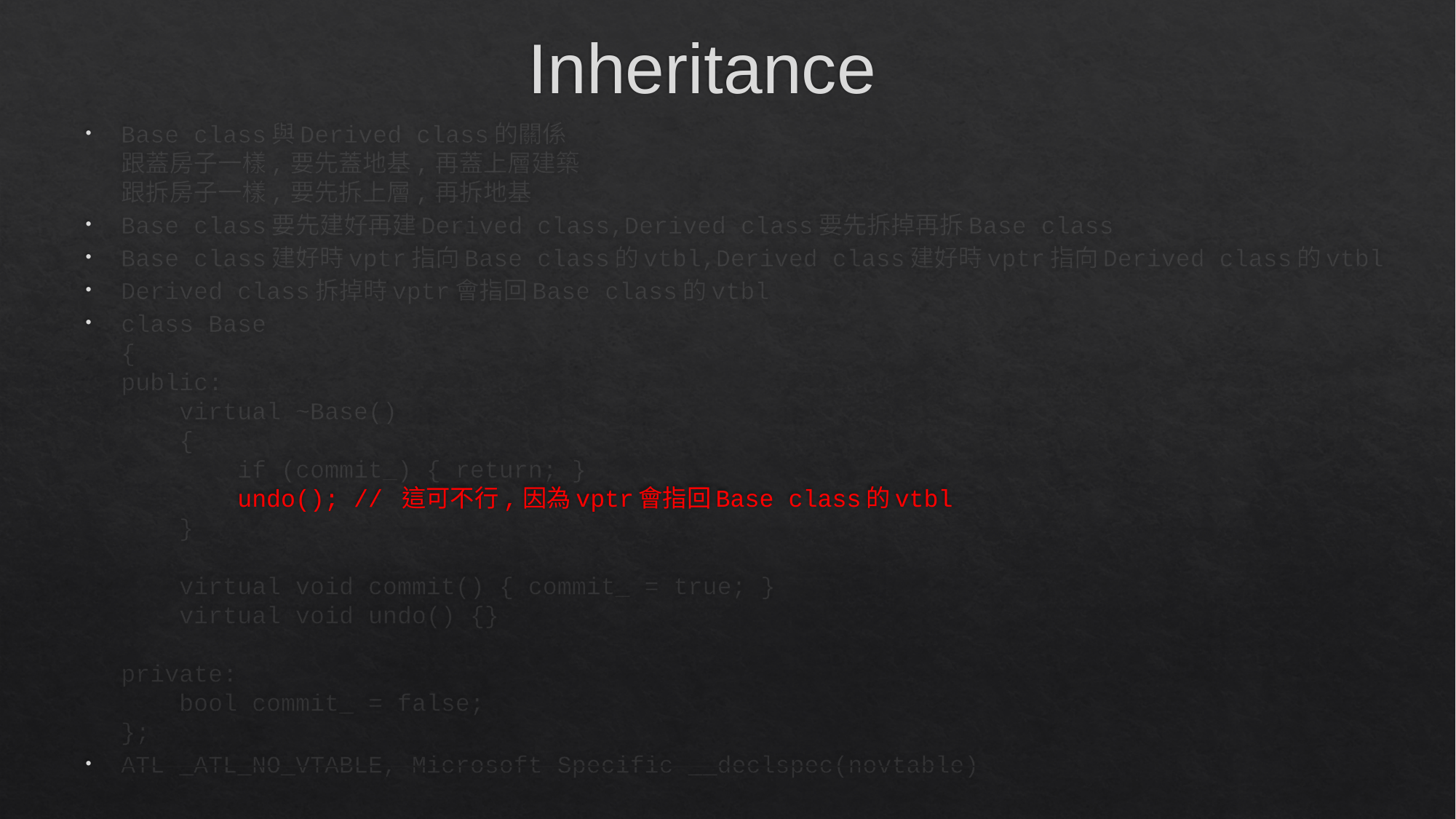

# Inheritance
Base class與Derived class的關係
跟蓋房子一樣,要先蓋地基,再蓋上層建築
跟拆房子一樣,要先拆上層,再拆地基
Base class要先建好再建Derived class,Derived class要先拆掉再拆Base class
Base class建好時vptr指向Base class的vtbl,Derived class建好時vptr指向Derived class的vtbl
Derived class拆掉時vptr會指回Base class的vtbl
class Base
{
public:
    virtual ~Base()
    {
        if (commit_) { return; }
        undo(); // 這可不行,因為vptr會指回Base class的vtbl
    }
    virtual void commit() { commit_ = true; }
    virtual void undo() {}
private:
    bool commit_ = false;
};
ATL _ATL_NO_VTABLE, Microsoft Specific __declspec(novtable)